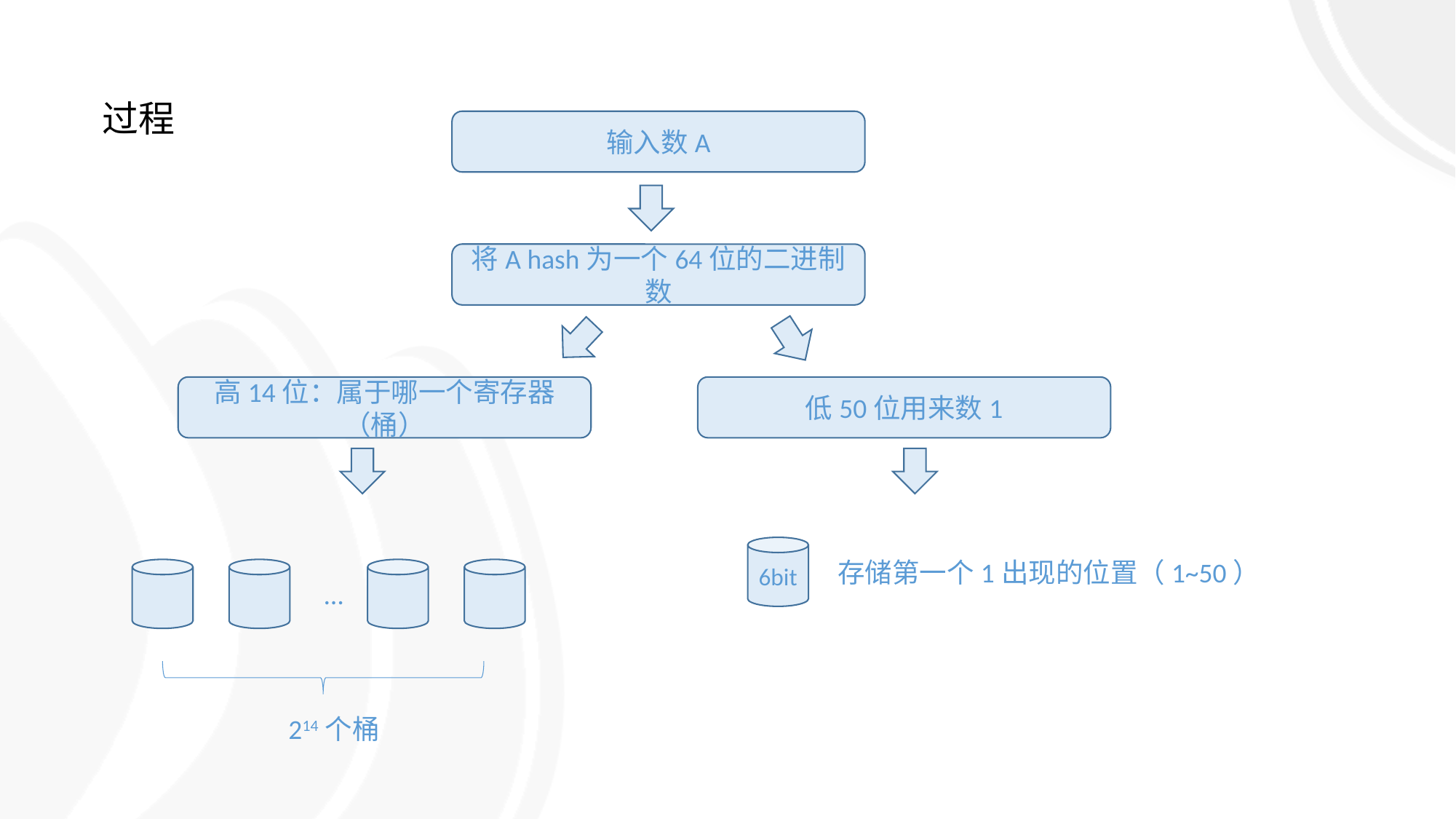

过程
输入数A

将A hash为一个64位的二进制数

高14位：属于哪一个寄存器（桶）
低50位用来数1

6bit
存储第一个1出现的位置（1~50）

…
214个桶